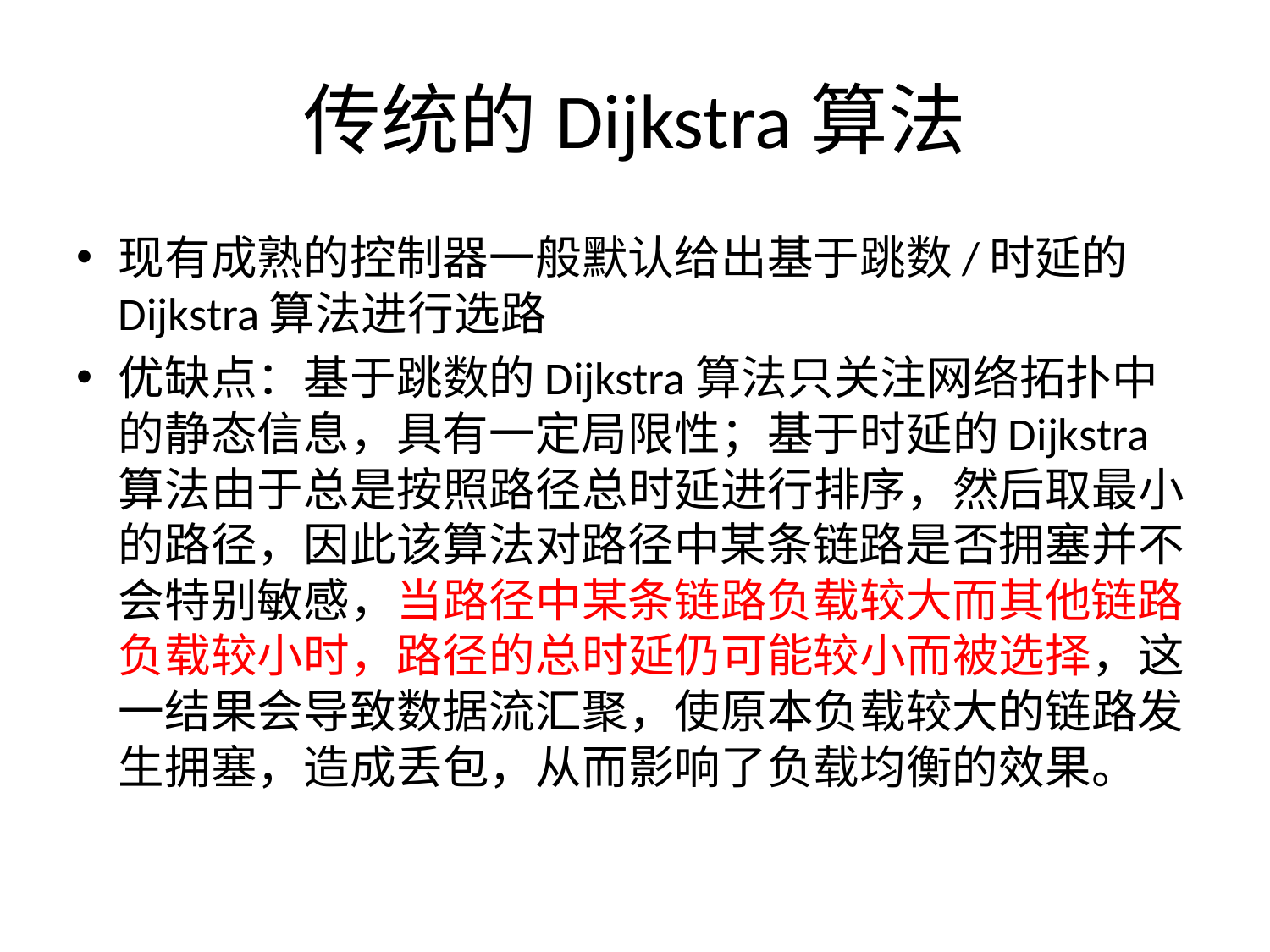

# 传统的Dijkstra算法
现有成熟的控制器一般默认给出基于跳数/时延的Dijkstra算法进行选路
优缺点：基于跳数的Dijkstra算法只关注网络拓扑中的静态信息，具有一定局限性；基于时延的Dijkstra算法由于总是按照路径总时延进行排序，然后取最小的路径，因此该算法对路径中某条链路是否拥塞并不会特别敏感，当路径中某条链路负载较大而其他链路负载较小时，路径的总时延仍可能较小而被选择，这一结果会导致数据流汇聚，使原本负载较大的链路发生拥塞，造成丢包，从而影响了负载均衡的效果。